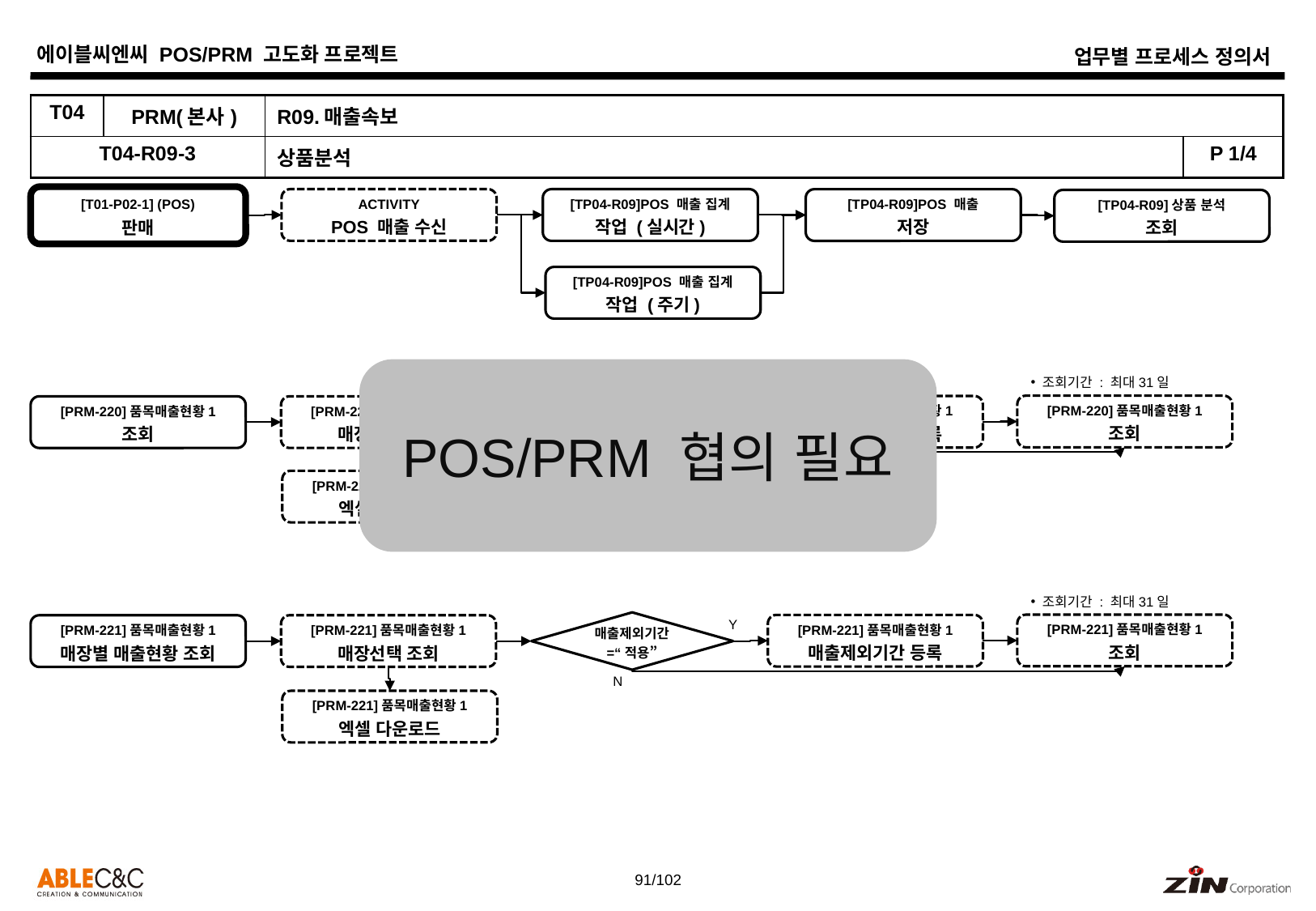

| T04 | PRM(본사) | R09.매출속보 |  |
| --- | --- | --- | --- |
| T04-R09-3 |  | 상품분석 | P 1/4 |
[T01-P02-1] (POS)
판매
[TP04-R09]POS 매출 집계
작업 (실시간)
ACTIVITY
POS 매출 수신
[TP04-R09]POS 매출
저장
[TP04-R09]상품 분석
조회
[TP04-R09]POS 매출 집계
작업 (주기)
POS/PRM 협의 필요
조회기간 : 최대31일
Y
매출제외기간
=“적용”
[PRM-220]품목매출현황1
조회
[PRM-220]품목매출현황1
매출제외기간 등록
[PRM-220]품목매출현황1
조회
[PRM-220]품목매출현황1
매장선택 조회
N
[PRM-220]품목매출현황1
엑셀 다운로드
조회기간 : 최대31일
Y
매출제외기간
=“적용”
[PRM-221]품목매출현황1
조회
[PRM-221]품목매출현황1
매출제외기간 등록
[PRM-221]품목매출현황1
매장별 매출현황 조회
[PRM-221]품목매출현황1
매장선택 조회
N
[PRM-221]품목매출현황1
엑셀 다운로드